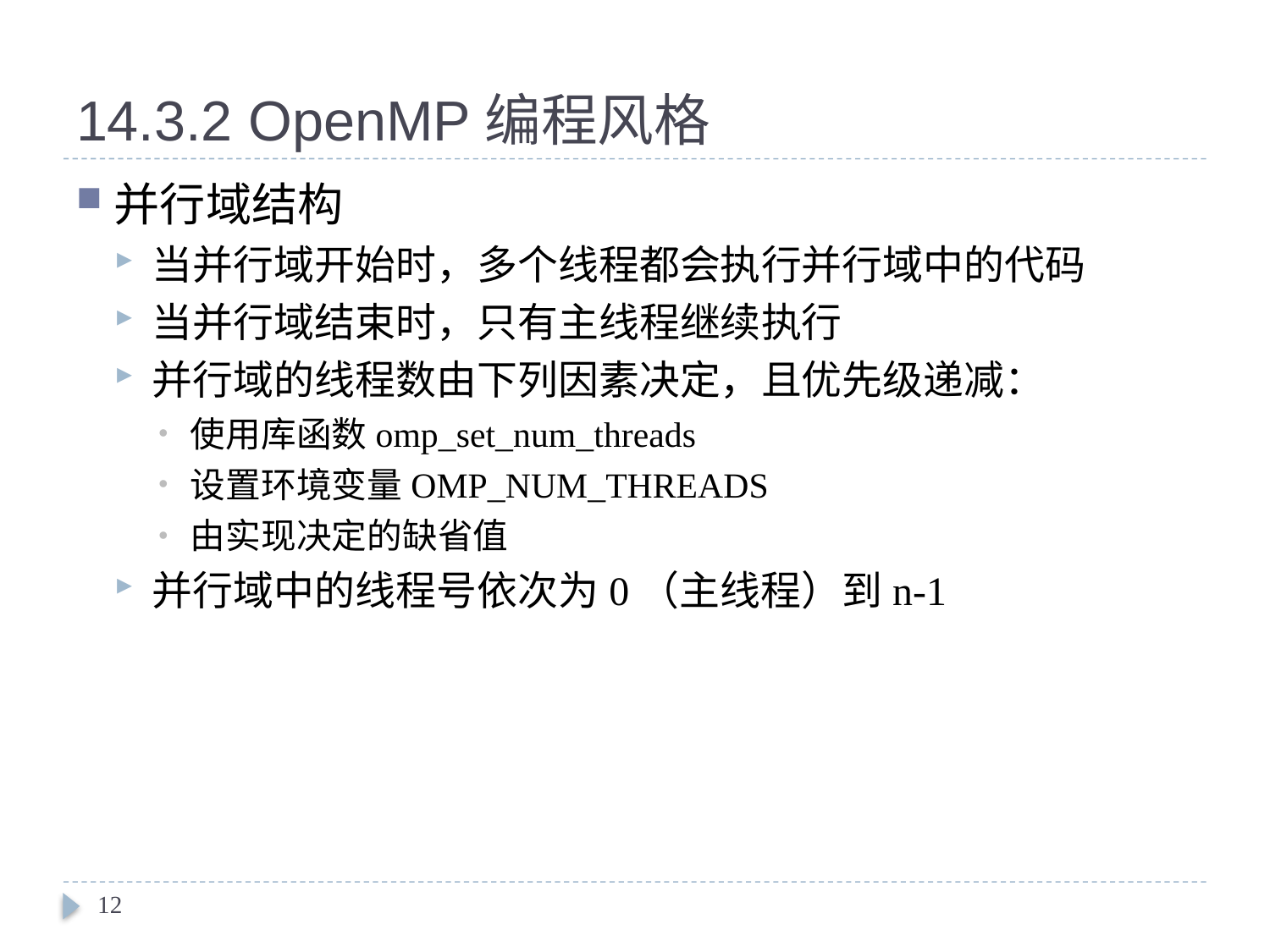

# 14.3.2 OpenMP编程风格
并行域结构
当并行域开始时，多个线程都会执行并行域中的代码
当并行域结束时，只有主线程继续执行
并行域的线程数由下列因素决定，且优先级递减：
使用库函数omp_set_num_threads
设置环境变量OMP_NUM_THREADS
由实现决定的缺省值
并行域中的线程号依次为0（主线程）到n-1
12